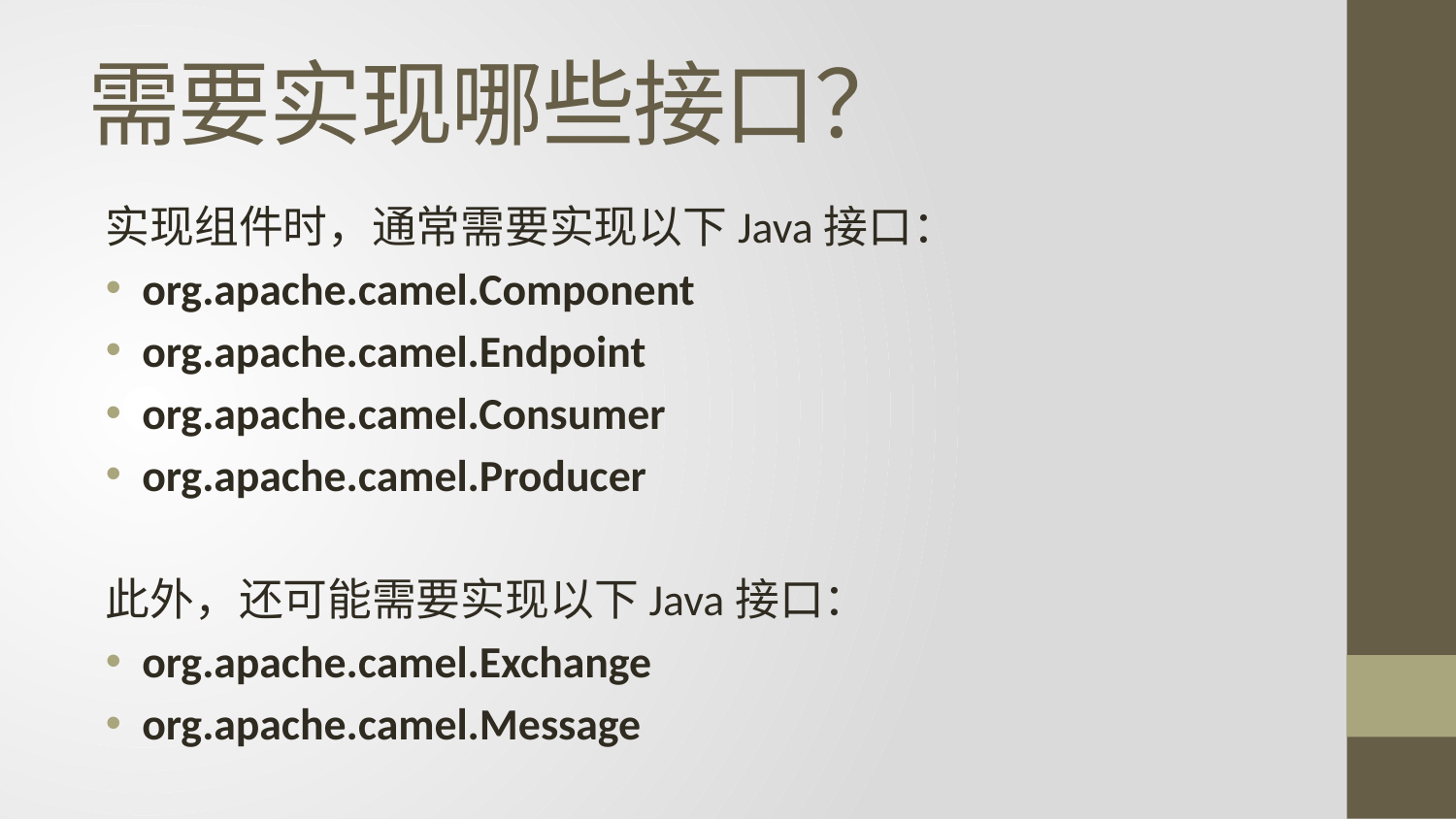

# 需要实现哪些接口？
实现组件时，通常需要实现以下Java接口：
org.apache.camel.Component
org.apache.camel.Endpoint
org.apache.camel.Consumer
org.apache.camel.Producer

此外，还可能需要实现以下Java接口：
org.apache.camel.Exchange
org.apache.camel.Message